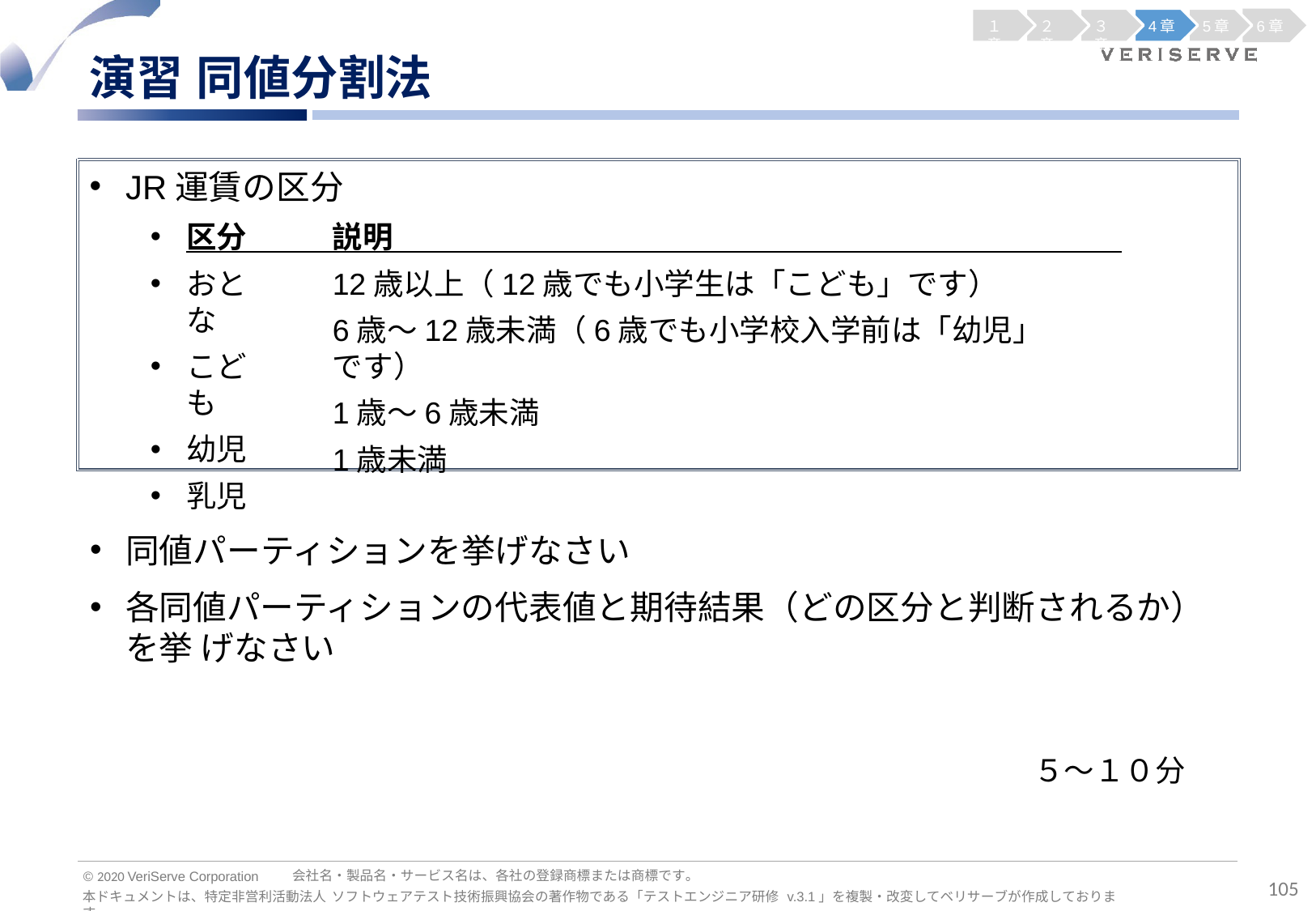

１章
２章
３章
4章
5章
6章
演習 同値分割法

JR運賃の区分

区分
おとな
こども
幼児
乳児
説明
12歳以上（12歳でも小学生は「こども」です）
6歳～12歳未満（6歳でも小学校入学前は「幼児」です）
1歳～6歳未満
1歳未満

同値パーティションを挙げなさい
各同値パーティションの代表値と期待結果（どの区分と判断されるか）を挙 げなさい

５～１０分
会社名・製品名・サービス名は、各社の登録商標または商標です。
© 2020 VeriServe Corporation
105
本ドキュメントは、特定非営利活動法人 ソフトウェアテスト技術振興協会の著作物である「テストエンジニア研修 v.3.1」を複製・改変してベリサーブが作成しております。